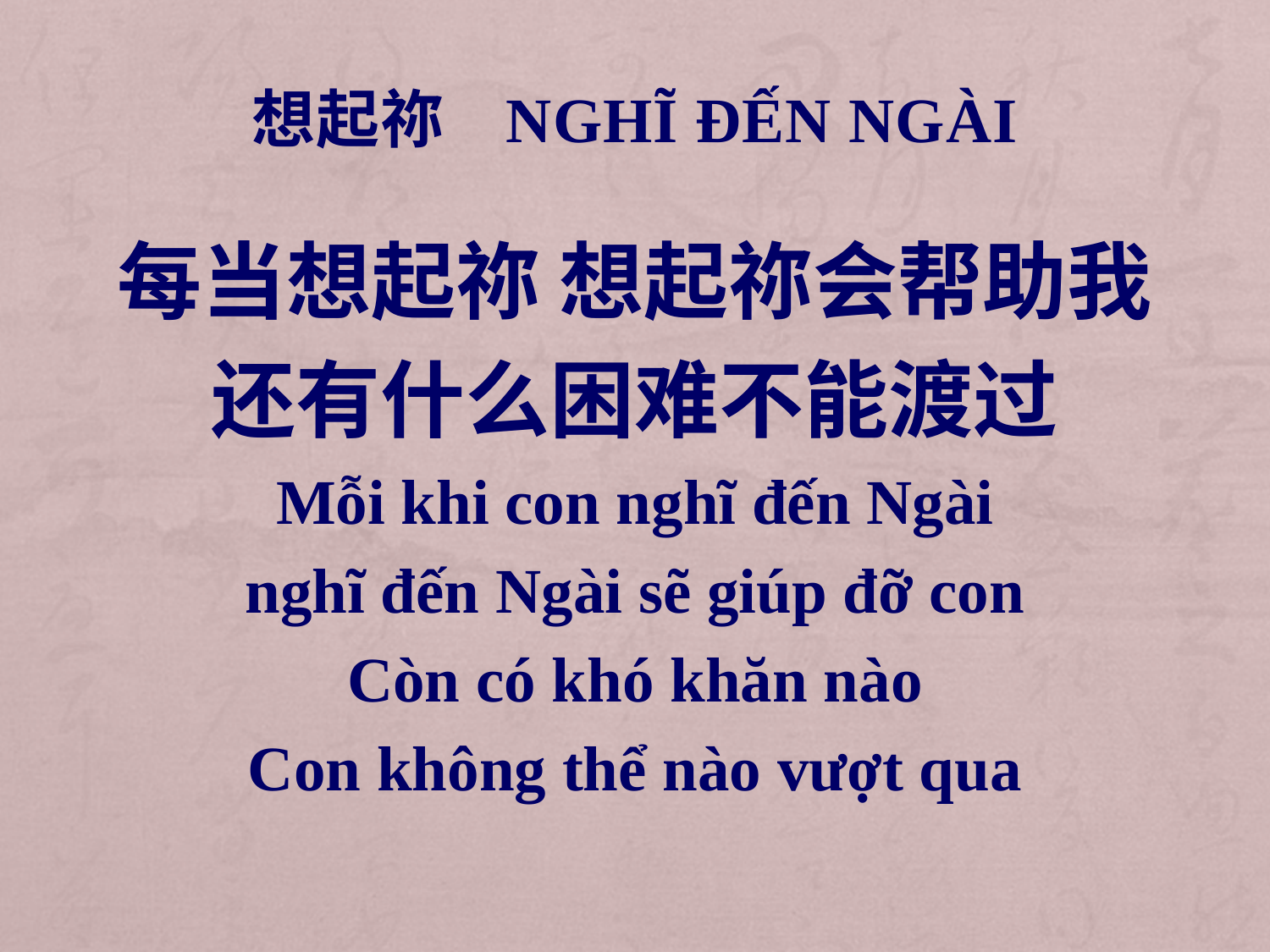

# 想起祢   Nghĩ đến Ngài
每当想起祢 想起祢会帮助我
还有什么困难不能渡过
Mỗi khi con nghĩ đến Ngài
nghĩ đến Ngài sẽ giúp đỡ con
Còn có khó khăn nào
Con không thể nào vượt qua